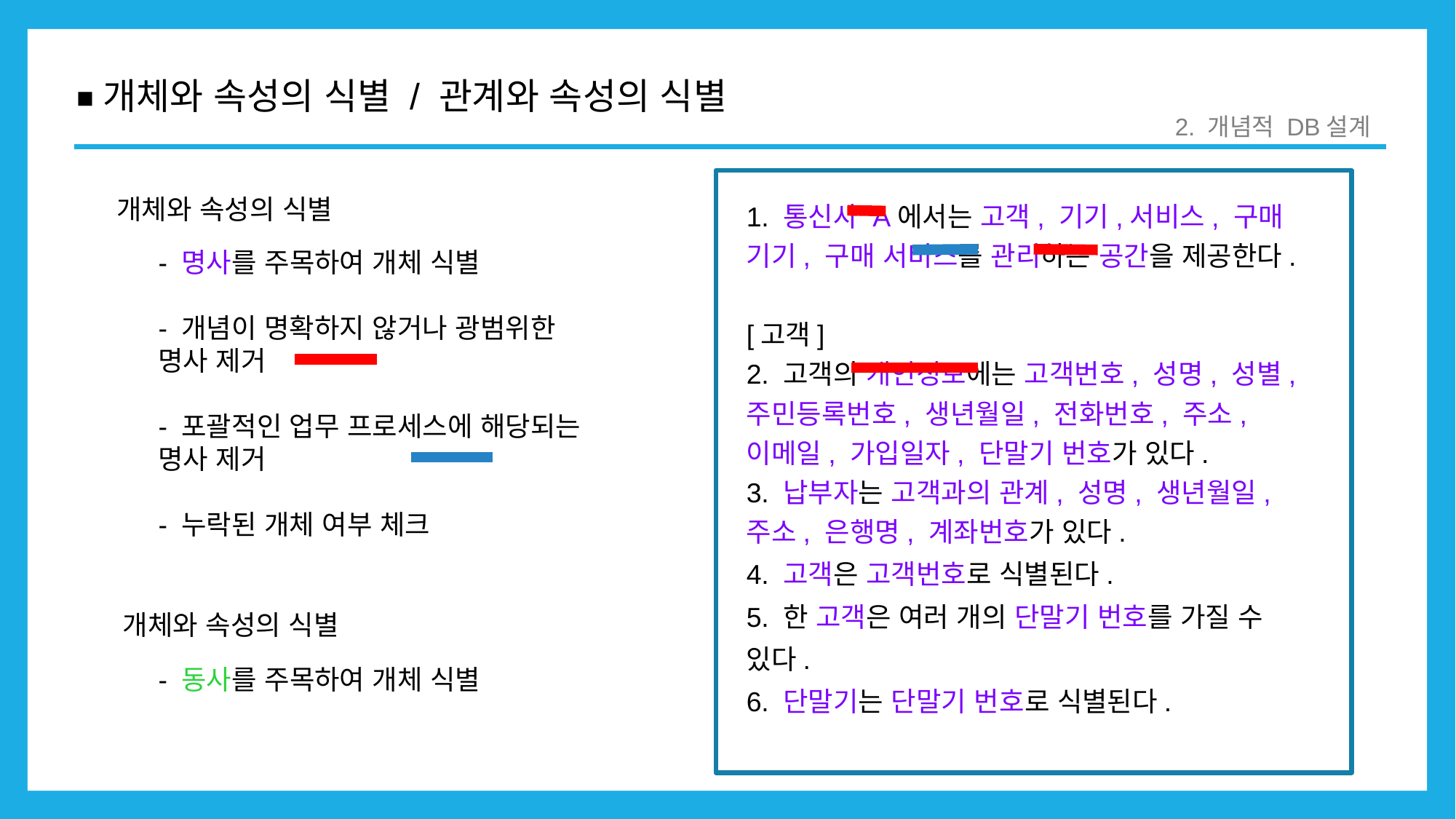

◾개체와 속성의 식별 / 관계와 속성의 식별
2. 개념적 DB설계

1. 통신사 A에서는 고객, 기기,서비스, 구매 기기, 구매 서비스를 관리하는 공간을 제공한다.

[고객]
2. 고객의 개인정보에는 고객번호, 성명, 성별, 주민등록번호, 생년월일, 전화번호, 주소, 이메일, 가입일자, 단말기 번호가 있다.
3. 납부자는 고객과의 관계, 성명, 생년월일, 주소, 은행명, 계좌번호가 있다.
4. 고객은 고객번호로 식별된다.
5. 한 고객은 여러 개의 단말기 번호를 가질 수 있다.
6. 단말기는 단말기 번호로 식별된다.
개체와 속성의 식별
- 명사를 주목하여 개체 식별

- 개념이 명확하지 않거나 광범위한 명사 제거

- 포괄적인 업무 프로세스에 해당되는 명사 제거

- 누락된 개체 여부 체크
개체와 속성의 식별
- 동사를 주목하여 개체 식별